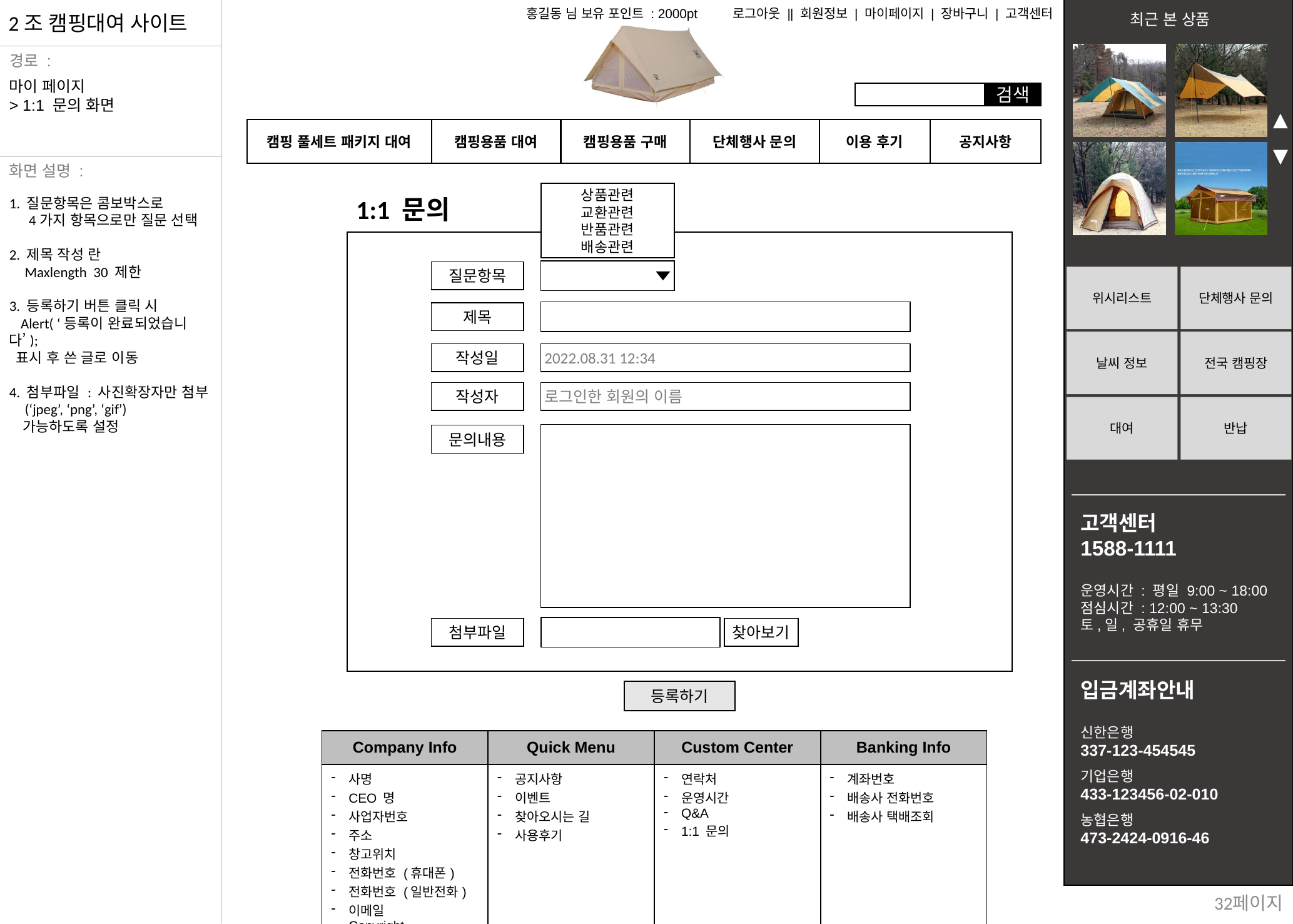

마이 페이지
> 1:1 문의 화면
상품관련
교환관련
반품관련
배송관련
1:1 문의
1. 질문항목은 콤보박스로
    4가지 항목으로만 질문 선택

2. 제목 작성 란
   Maxlength  30 제한

3. 등록하기 버튼 클릭 시
  Alert( ‘등록이 완료되었습니다’);
 표시 후 쓴 글로 이동

4. 첨부파일 : 사진확장자만 첨부
   (‘jpeg’, ‘png’, ‘gif’)
   가능하도록 설정

질문항목

제목

작성일
2022.08.31 12:34
작성자
로그인한 회원의 이름
문의내용

첨부파일

찾아보기
등록하기